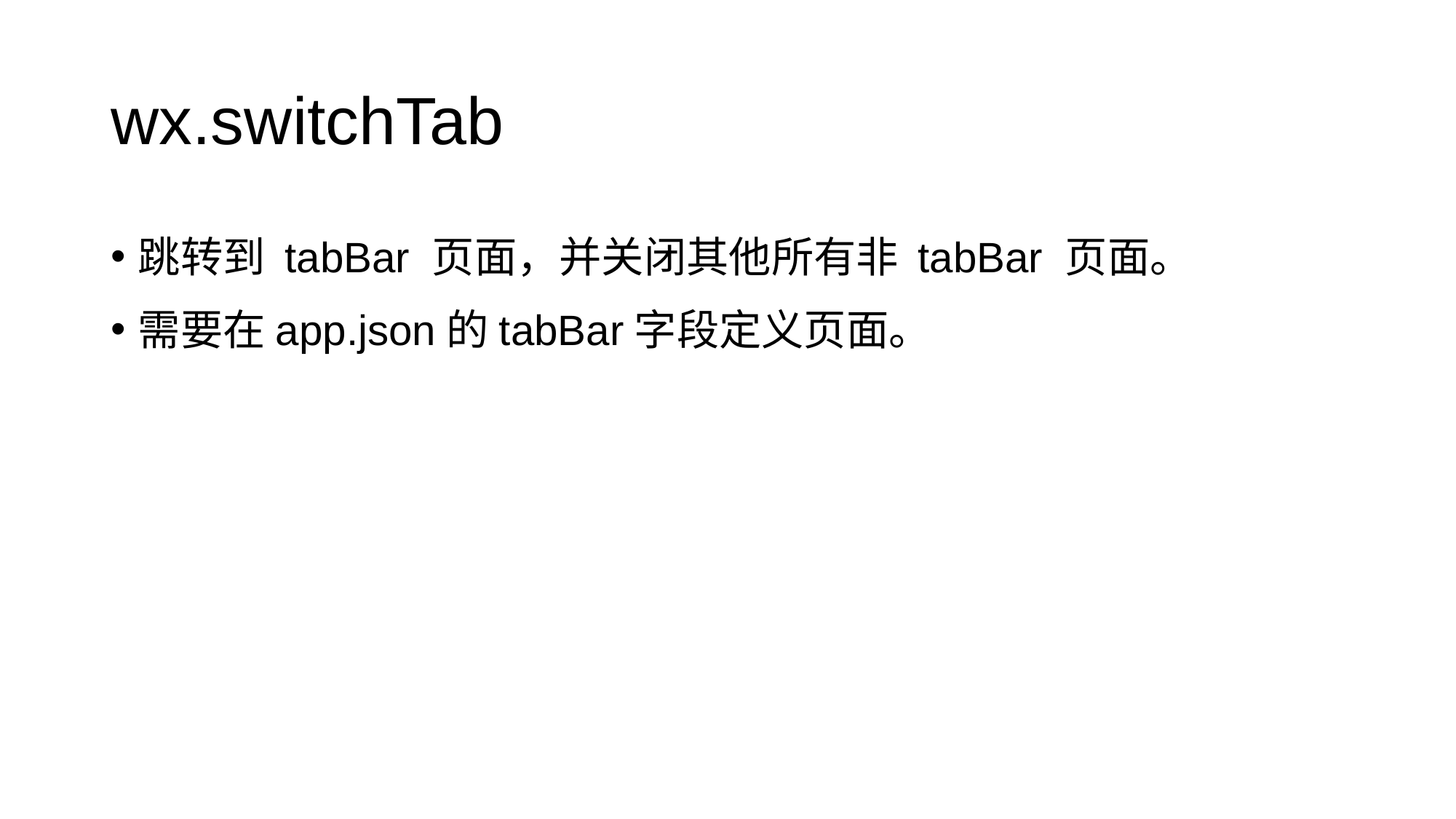

# wx.switchTab
跳转到 tabBar 页面，并关闭其他所有非 tabBar 页面。
需要在app.json的tabBar字段定义页面。